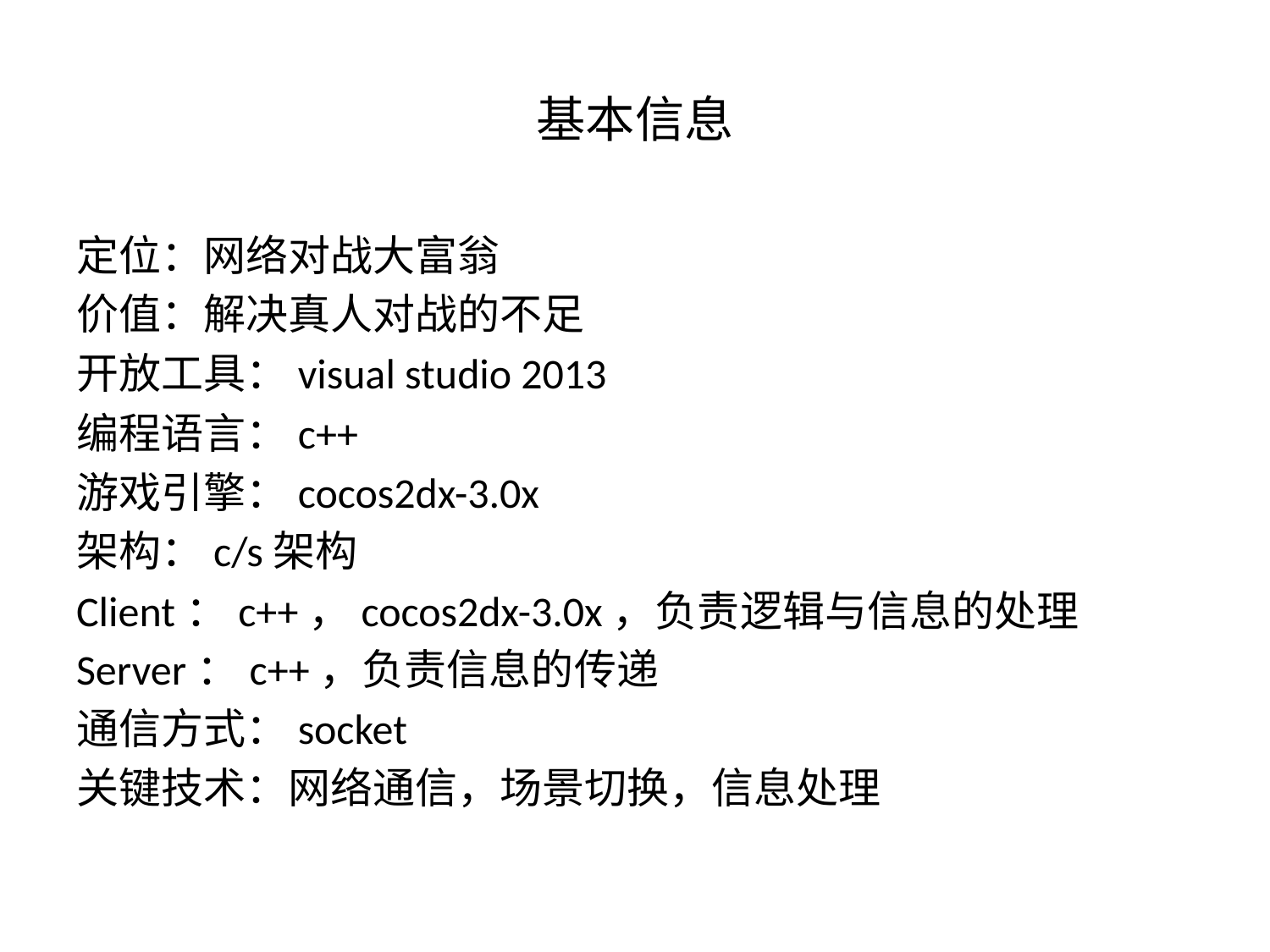

# 基本信息
定位：网络对战大富翁
价值：解决真人对战的不足
开放工具：visual studio 2013
编程语言：c++
游戏引擎：cocos2dx-3.0x
架构：c/s架构
Client：c++，cocos2dx-3.0x，负责逻辑与信息的处理
Server：c++，负责信息的传递
通信方式：socket
关键技术：网络通信，场景切换，信息处理